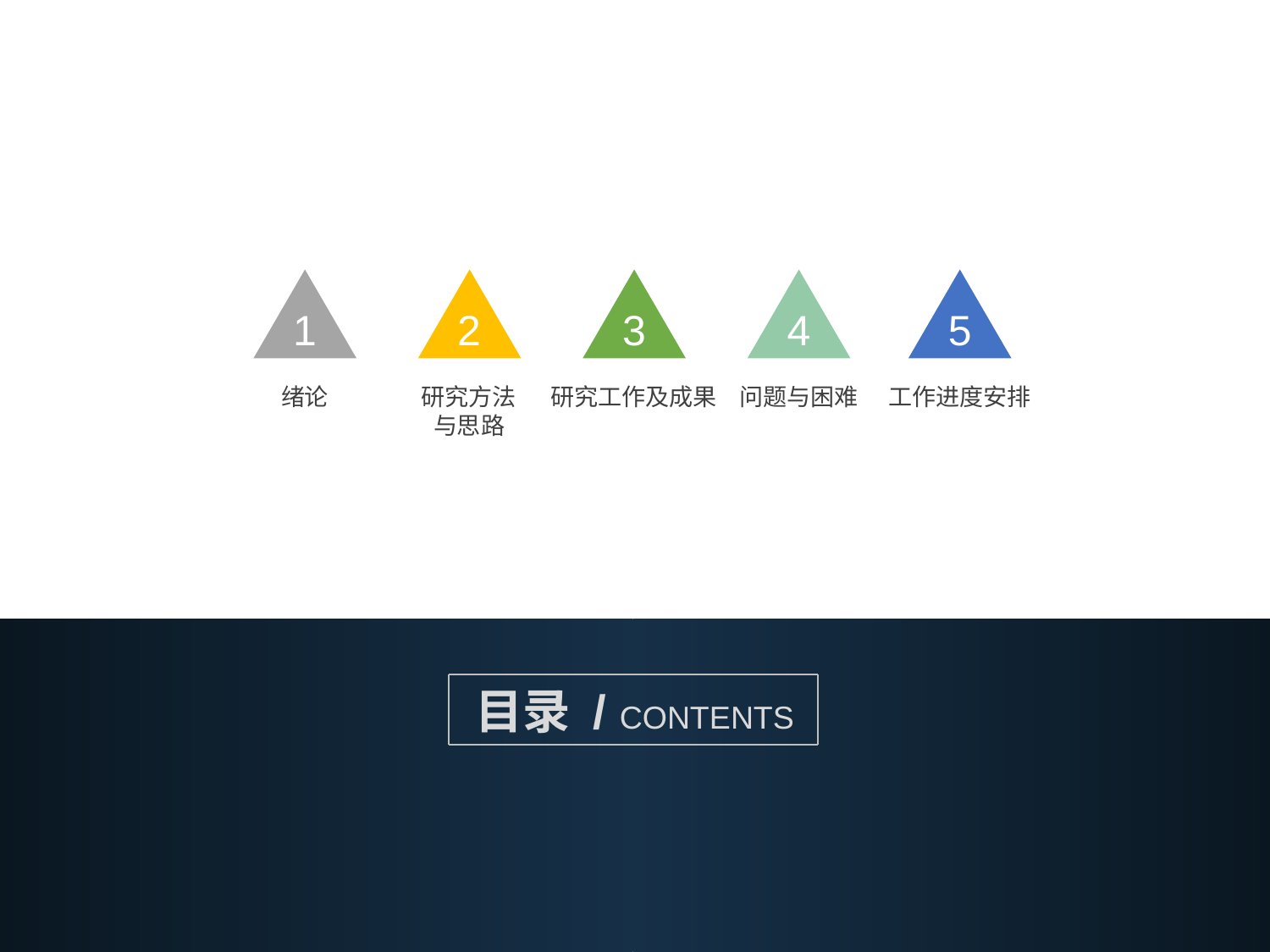

5

1

2

3

4
绪论
工作进度安排
研究方法
与思路
研究工作及成果
问题与困难
目录 / CONTENTS